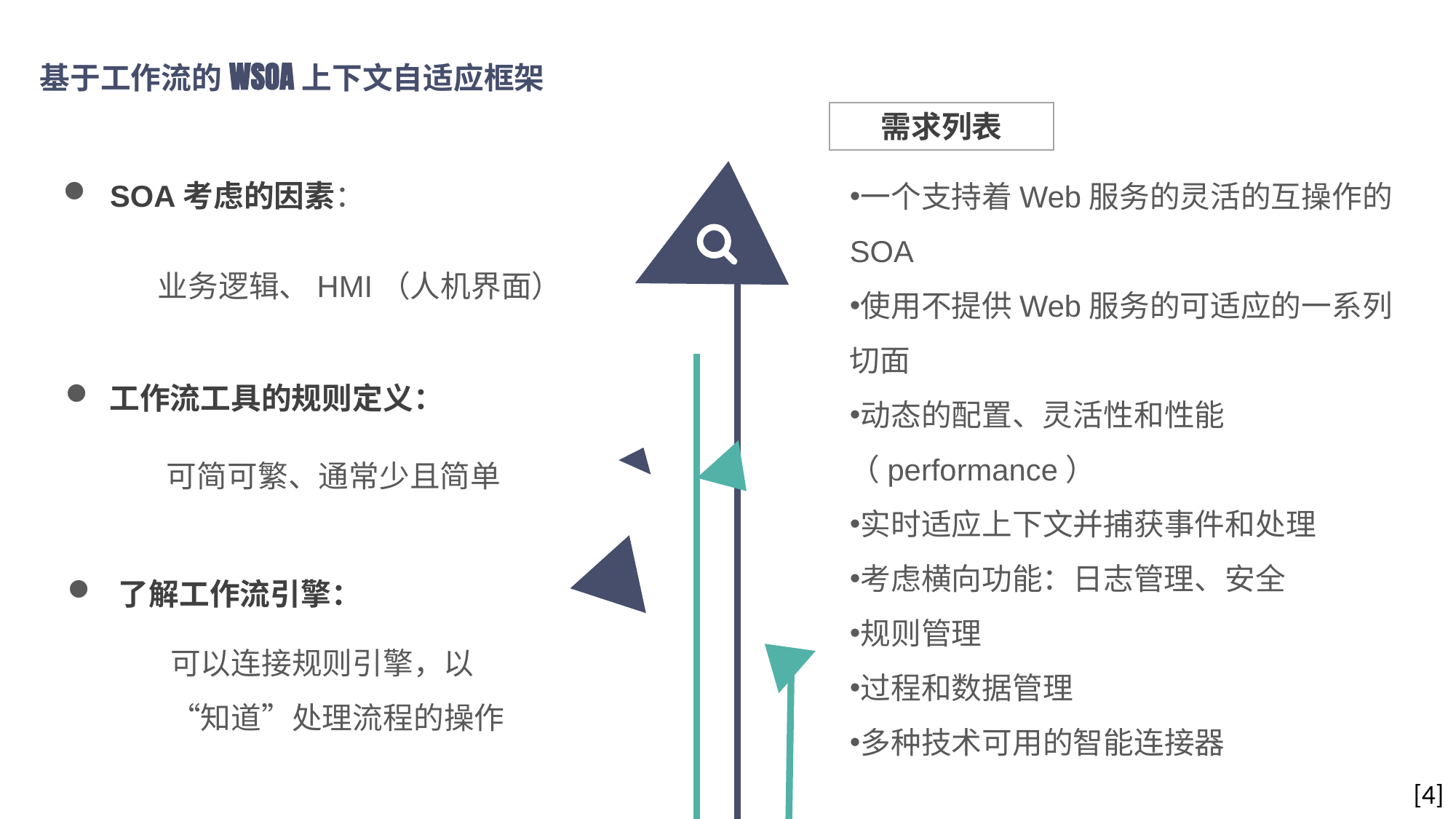

基于工作流的WSOA上下文自适应框架

需求列表
一个支持着Web服务的灵活的互操作的SOA
使用不提供Web服务的可适应的一系列切面
动态的配置、灵活性和性能（performance）
实时适应上下文并捕获事件和处理
考虑横向功能：日志管理、安全
规则管理
过程和数据管理
多种技术可用的智能连接器

  SOA考虑的因素：

业务逻辑、HMI（人机界面）
 工作流工具的规则定义：
可简可繁、通常少且简单

  了解工作流引擎：

可以连接规则引擎，以“知道”处理流程的操作

[4]